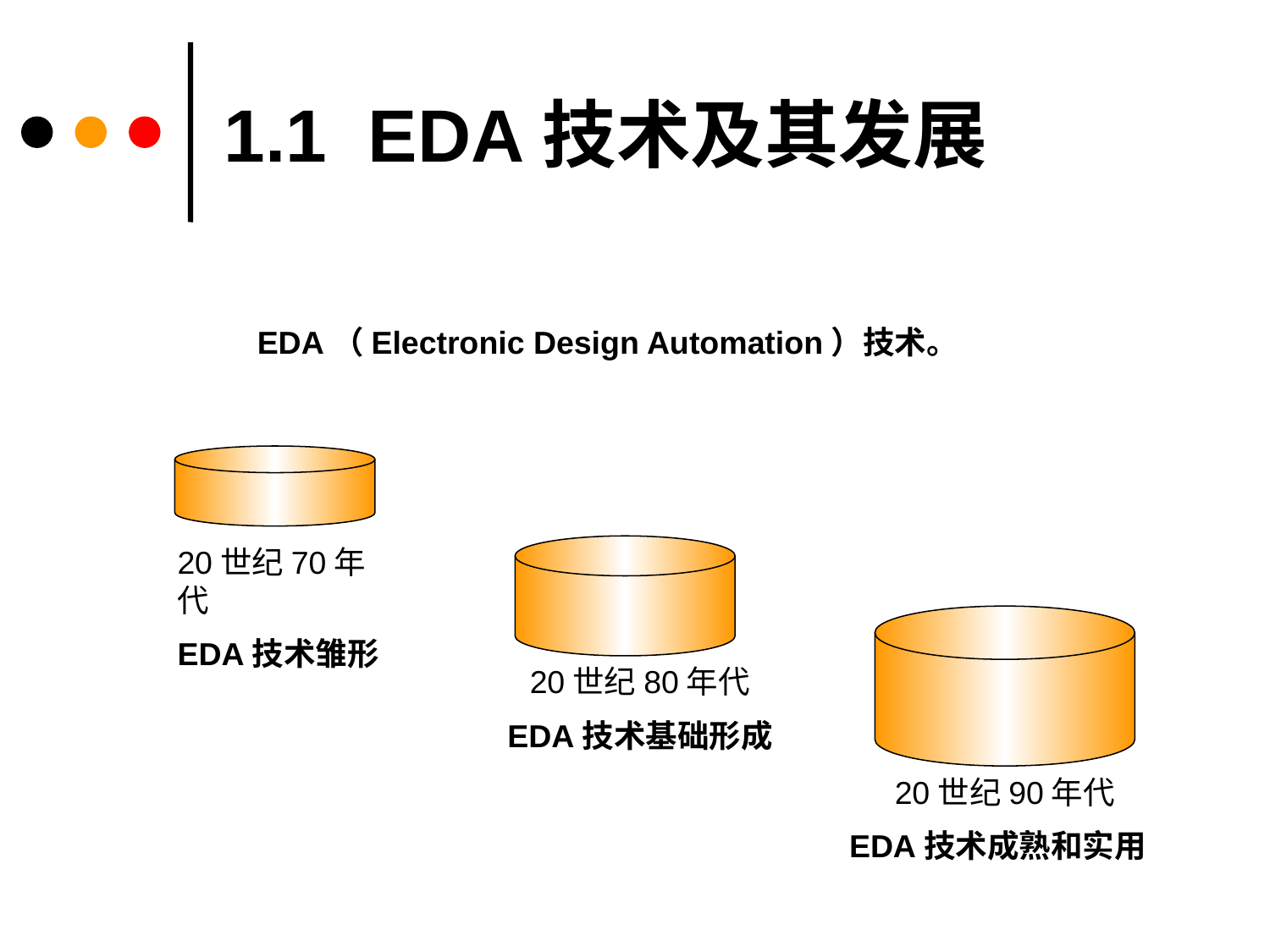

# 1.1  EDA技术及其发展
EDA（Electronic Design Automation）技术。

20世纪70年代
EDA技术雏形

20世纪80年代
EDA技术基础形成

20世纪90年代
EDA技术成熟和实用